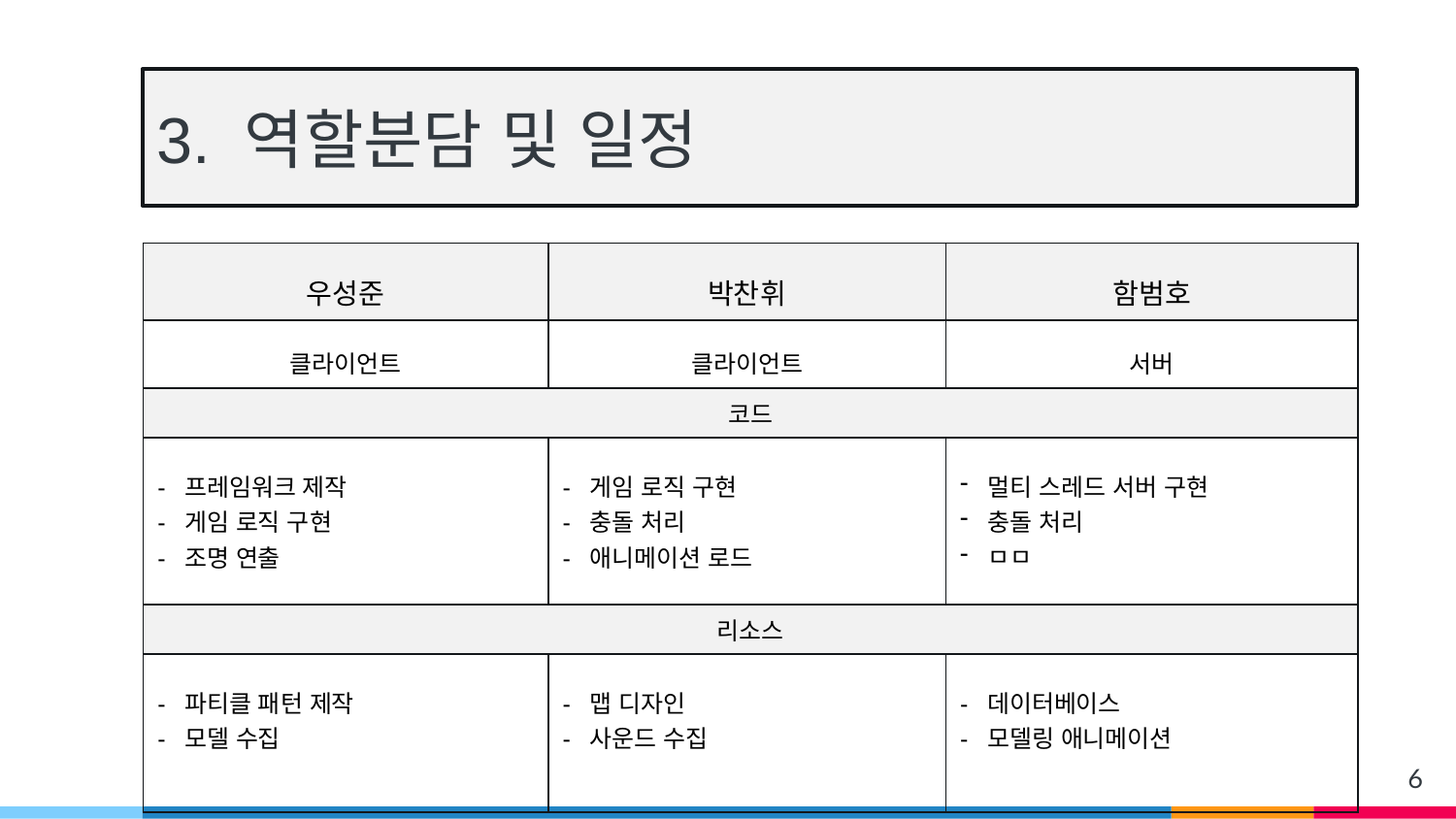

3. 역할분담 및 일정
| 우성준 | 박찬휘 | 함범호 |
| --- | --- | --- |
| 클라이언트 | 클라이언트 | 서버 |
| 코드 |  |  |
| - 프레임워크 제작 - 게임 로직 구현 - 조명 연출 | - 게임 로직 구현 - 충돌 처리 - 애니메이션 로드 | 멀티 스레드 서버 구현 충돌 처리 ㅁㅁ |
| 리소스 |  |  |
| - 파티클 패턴 제작 - 모델 수집 | - 맵 디자인 - 사운드 수집 | - 데이터베이스 - 모델링 애니메이션 |
6